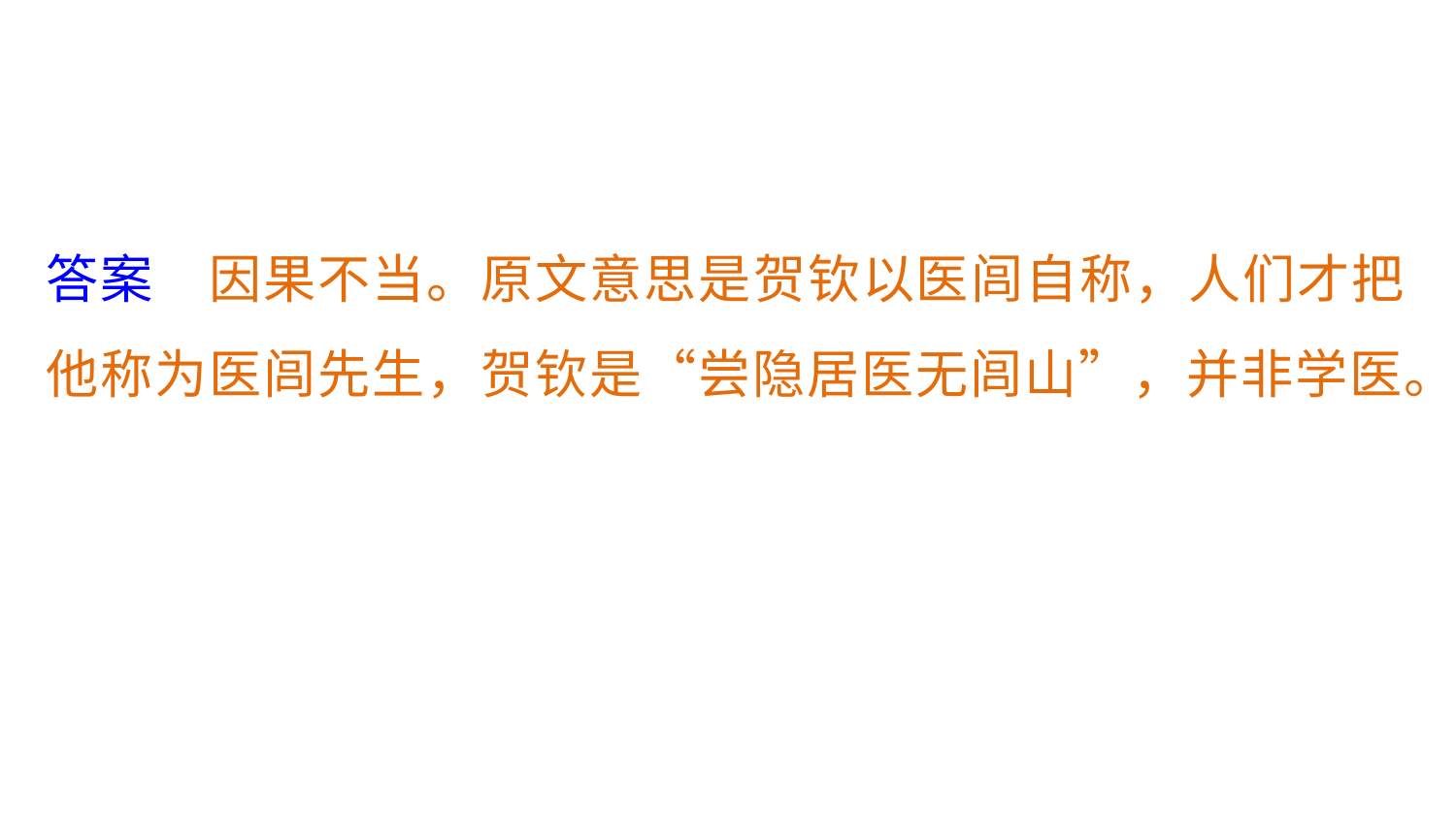

答案　因果不当。原文意思是贺钦以医闾自称，人们才把他称为医闾先生，贺钦是“尝隐居医无闾山”，并非学医。